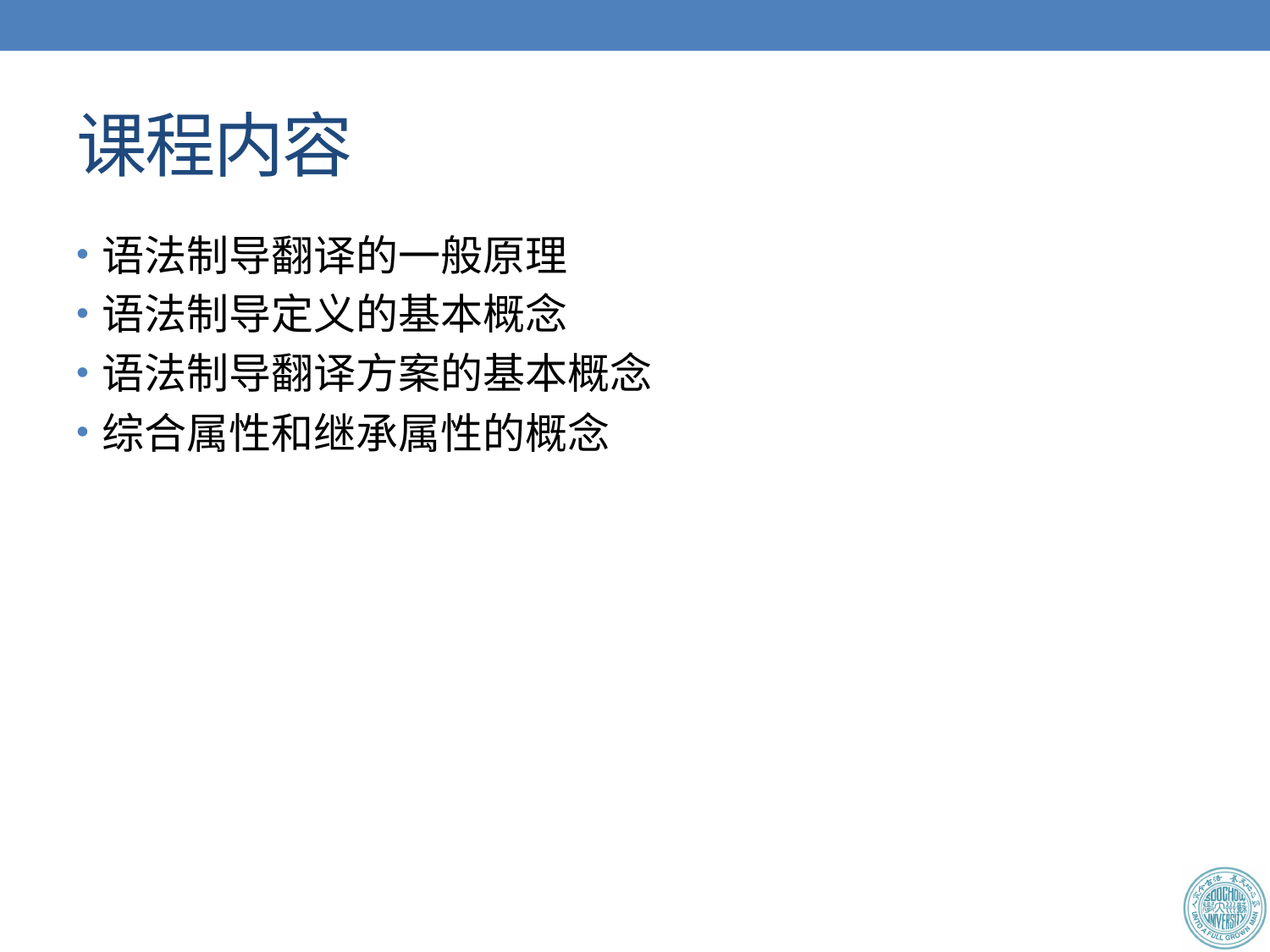

# 课程内容
语法制导翻译的一般原理
语法制导定义的基本概念
语法制导翻译方案的基本概念
综合属性和继承属性的概念